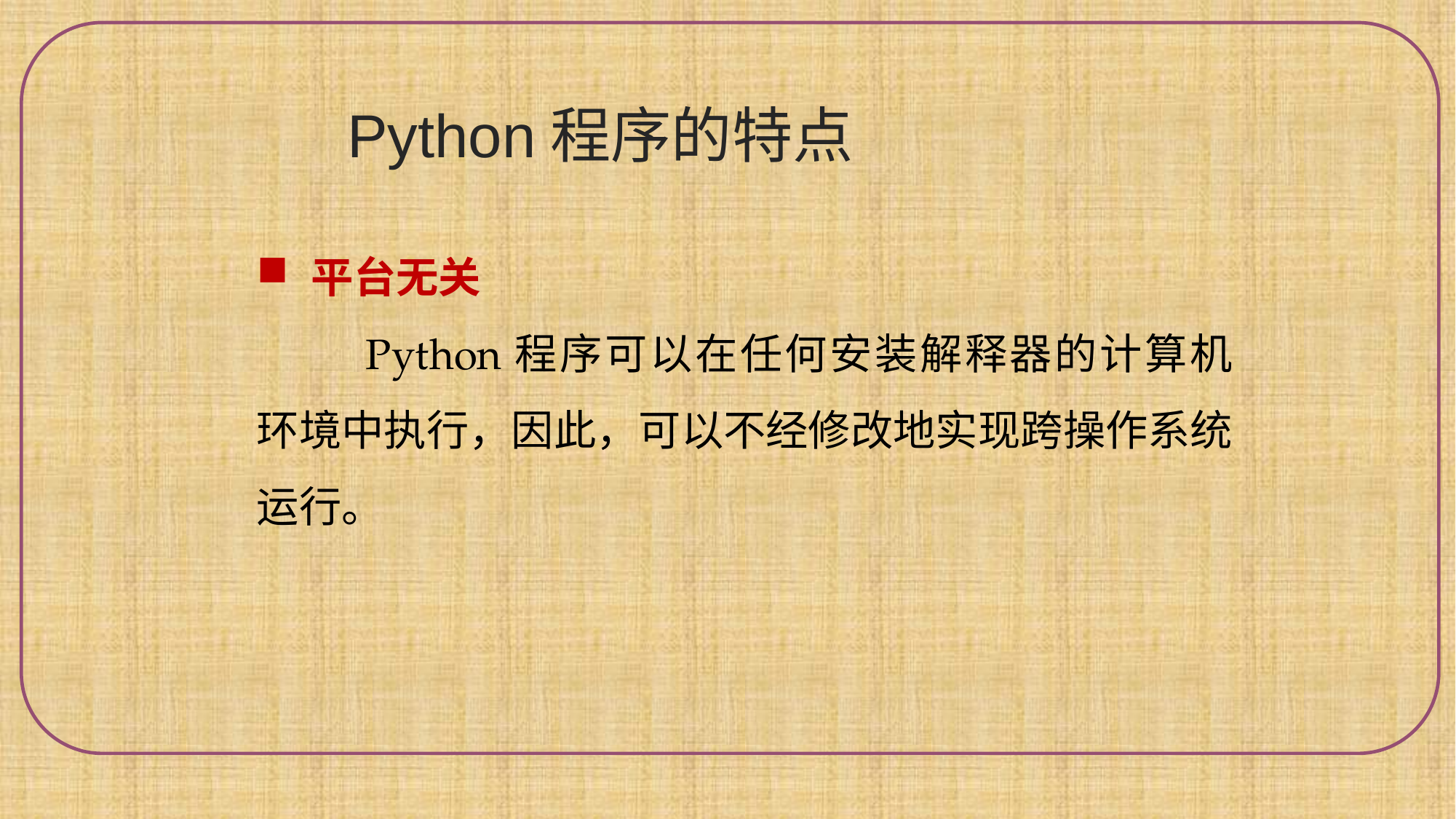

Python程序的特点
平台无关
	Python程序可以在任何安装解释器的计算机环境中执行，因此，可以不经修改地实现跨操作系统运行。